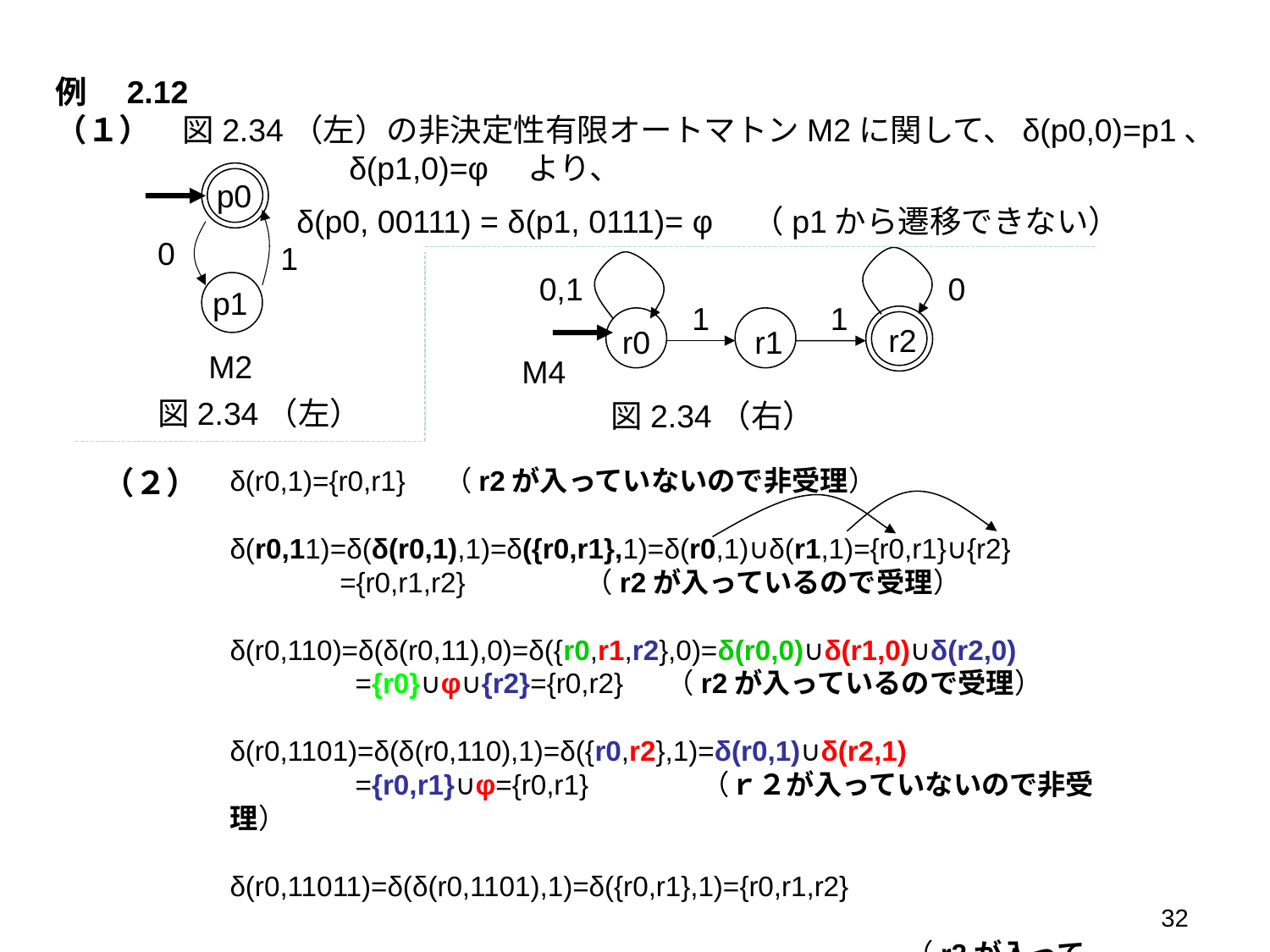

例　2.12
（１）　図2.34（左）の非決定性有限オートマトンM2に関して、δ(p0,0)=p1、
　　　　　　　　　δ(p1,0)=φ　より、

p0
δ(p0, 00111) = δ(p1, 0111)= φ　（p1から遷移できない）

0
1

0
0,1

p1
1
1

r2
r0
r1

M2

M4
図2.34（左）
図2.34（右）
（２）
δ(r0,1)={r0,r1}    （r2が入っていないので非受理）

δ(r0,11)=δ(δ(r0,1),1)=δ({r0,r1},1)=δ(r0,1)∪δ(r1,1)={r0,r1}∪{r2}
              ={r0,r1,r2}　　　　（r2が入っているので受理）

δ(r0,110)=δ(δ(r0,11),0)=δ({r0,r1,r2},0)=δ(r0,0)∪δ(r1,0)∪δ(r2,0)
                ={r0}∪φ∪{r2}={r0,r2} 　（r2が入っているので受理）

δ(r0,1101)=δ(δ(r0,110),1)=δ({r0,r2},1)=δ(r0,1)∪δ(r2,1)
                ={r0,r1}∪φ={r0,r1}  　　　 （ｒ２が入っていないので非受理）

δ(r0,11011)=δ(δ(r0,1101),1)=δ({r0,r1},1)={r0,r1,r2}
　　　　　　　　　　　　　　　　　　　　　　　　（r2が入っているので受理）

32